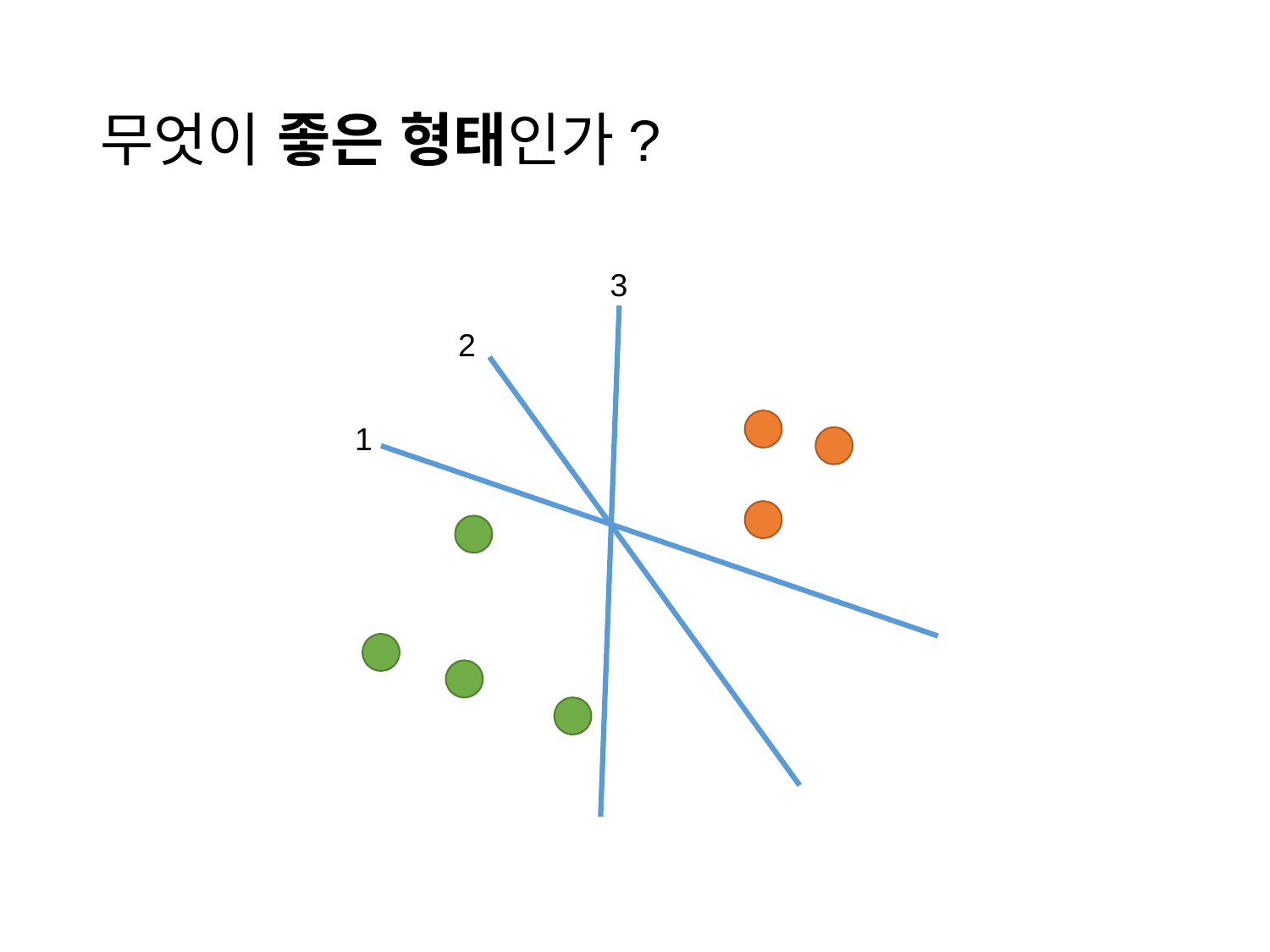

# 무엇이 좋은 형태인가?
3
2

1